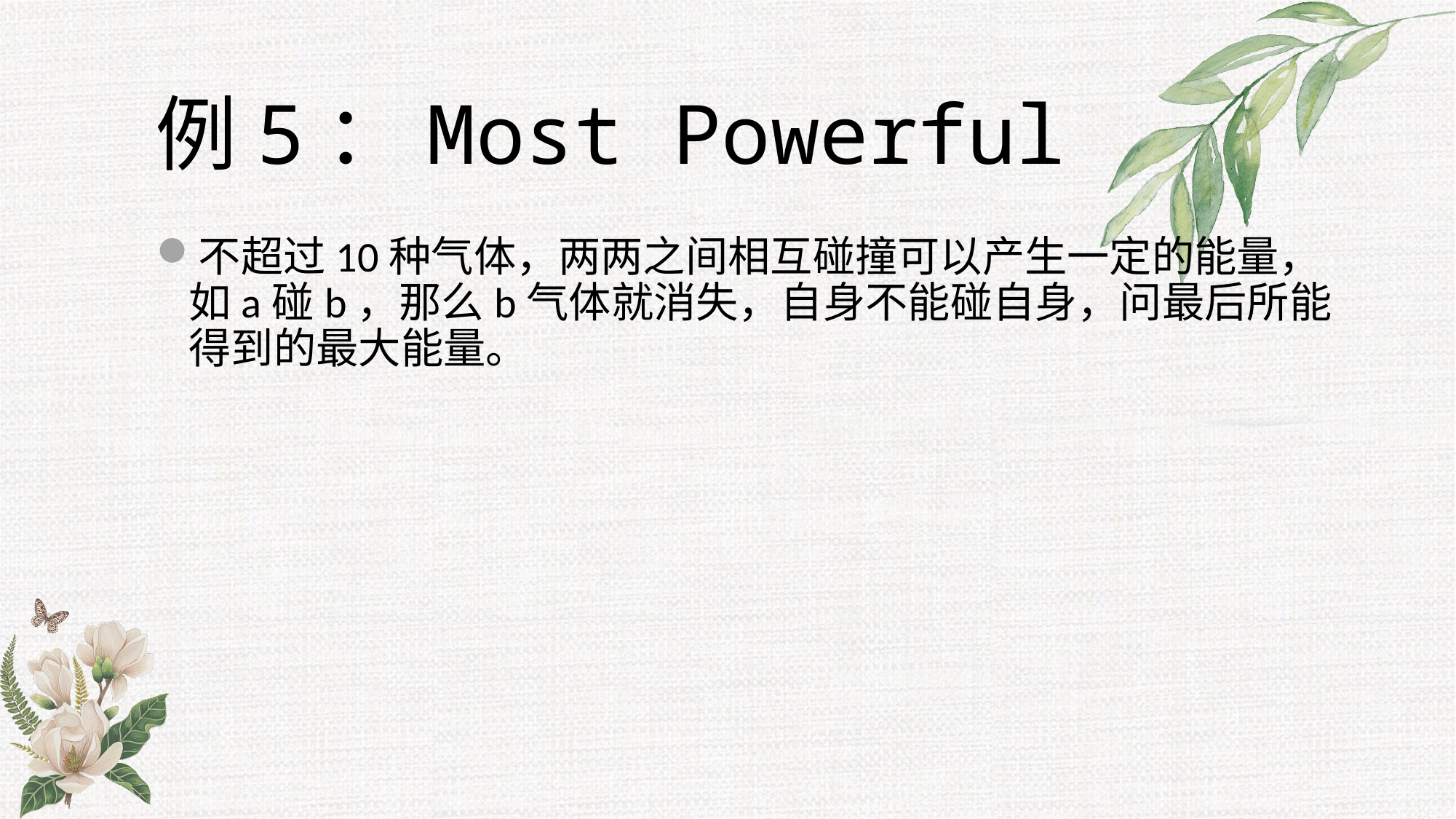

# 例5：Most Powerful
不超过10种气体，两两之间相互碰撞可以产生一定的能量，如a碰b，那么b气体就消失，自身不能碰自身，问最后所能得到的最大能量。